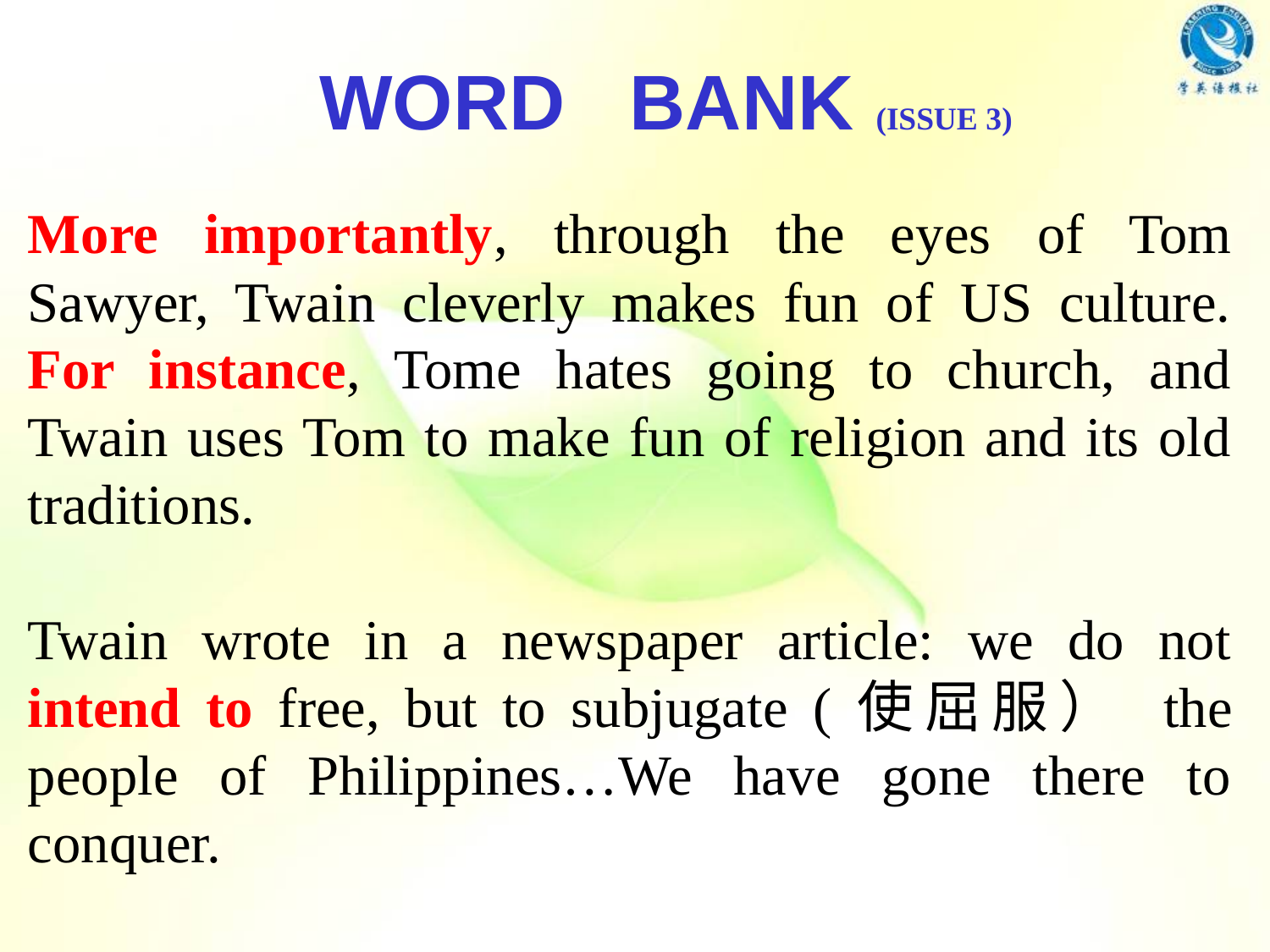

WORD   BANK (ISSUE 3)
More importantly, through the eyes of Tom Sawyer, Twain cleverly makes fun of US culture. For instance, Tome hates going to church, and Twain uses Tom to make fun of religion and its old traditions.

Twain wrote in a newspaper article: we do not intend to free, but to subjugate (使屈服） the people of Philippines…We have gone there to conquer.